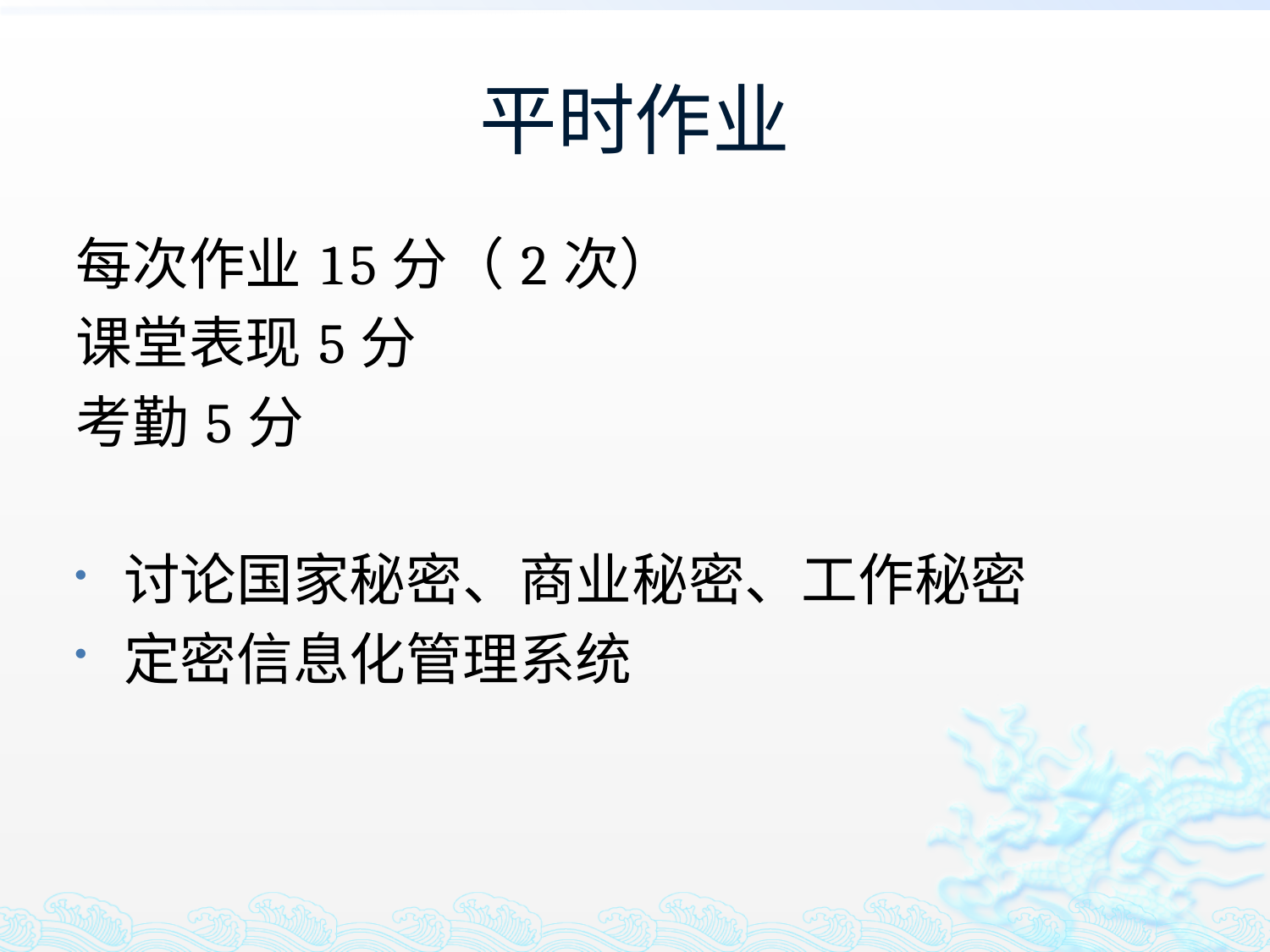

# 平时作业
每次作业15分（2次）
课堂表现5分
考勤5分

讨论国家秘密、商业秘密、工作秘密
定密信息化管理系统